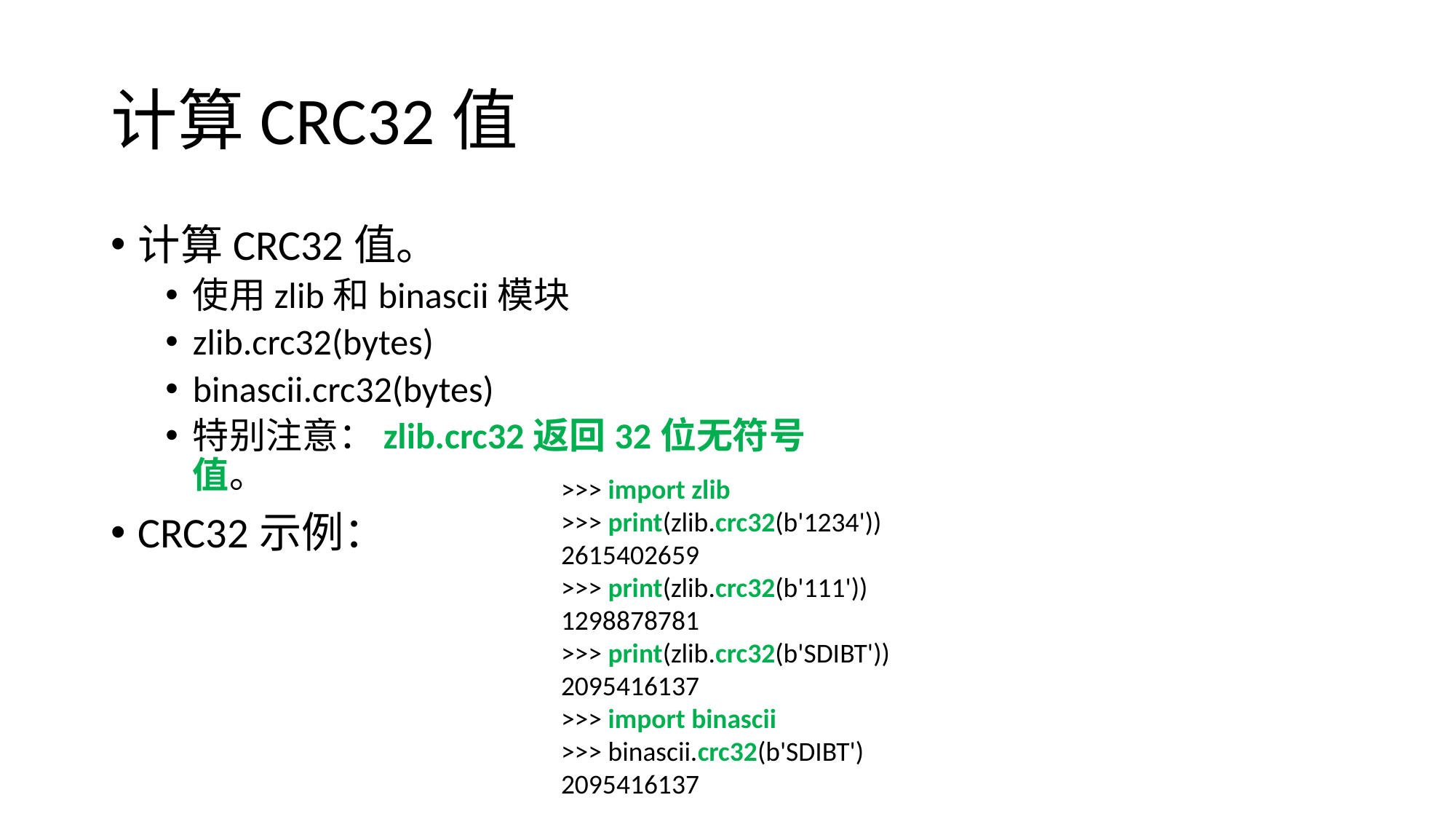

# 计算CRC32值
计算CRC32值。
使用zlib和binascii模块
zlib.crc32(bytes)
binascii.crc32(bytes)
特别注意：zlib.crc32返回32位无符号值。
CRC32示例：

>>> import zlib
>>> print(zlib.crc32(b'1234'))
2615402659
>>> print(zlib.crc32(b'111'))
1298878781
>>> print(zlib.crc32(b'SDIBT'))
2095416137
>>> import binascii
>>> binascii.crc32(b'SDIBT')
2095416137